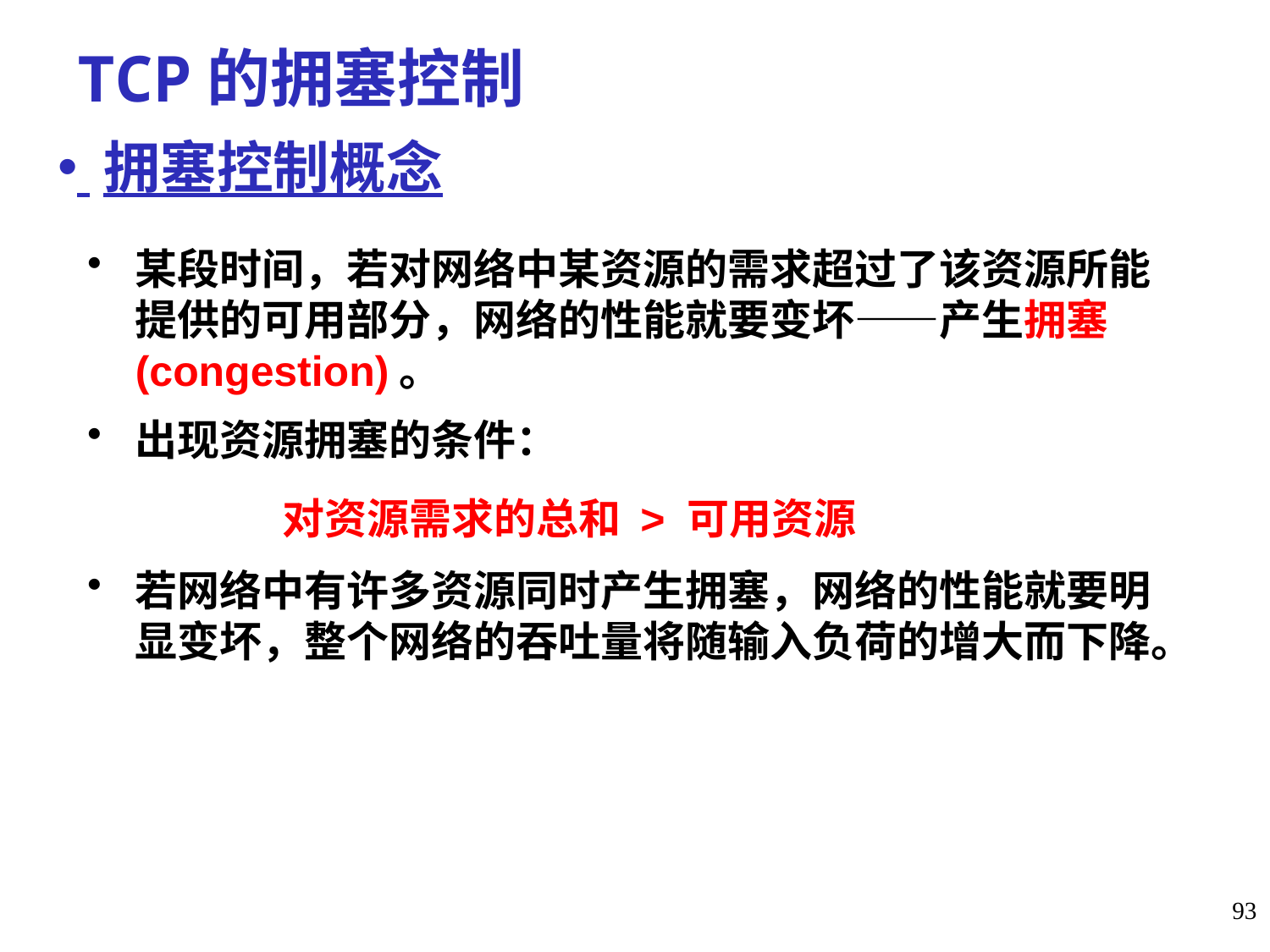

# TCP的拥塞控制
 拥塞控制概念
某段时间，若对网络中某资源的需求超过了该资源所能提供的可用部分，网络的性能就要变坏——产生拥塞(congestion)。
出现资源拥塞的条件：
    		 对资源需求的总和 > 可用资源
若网络中有许多资源同时产生拥塞，网络的性能就要明显变坏，整个网络的吞吐量将随输入负荷的增大而下降。
93